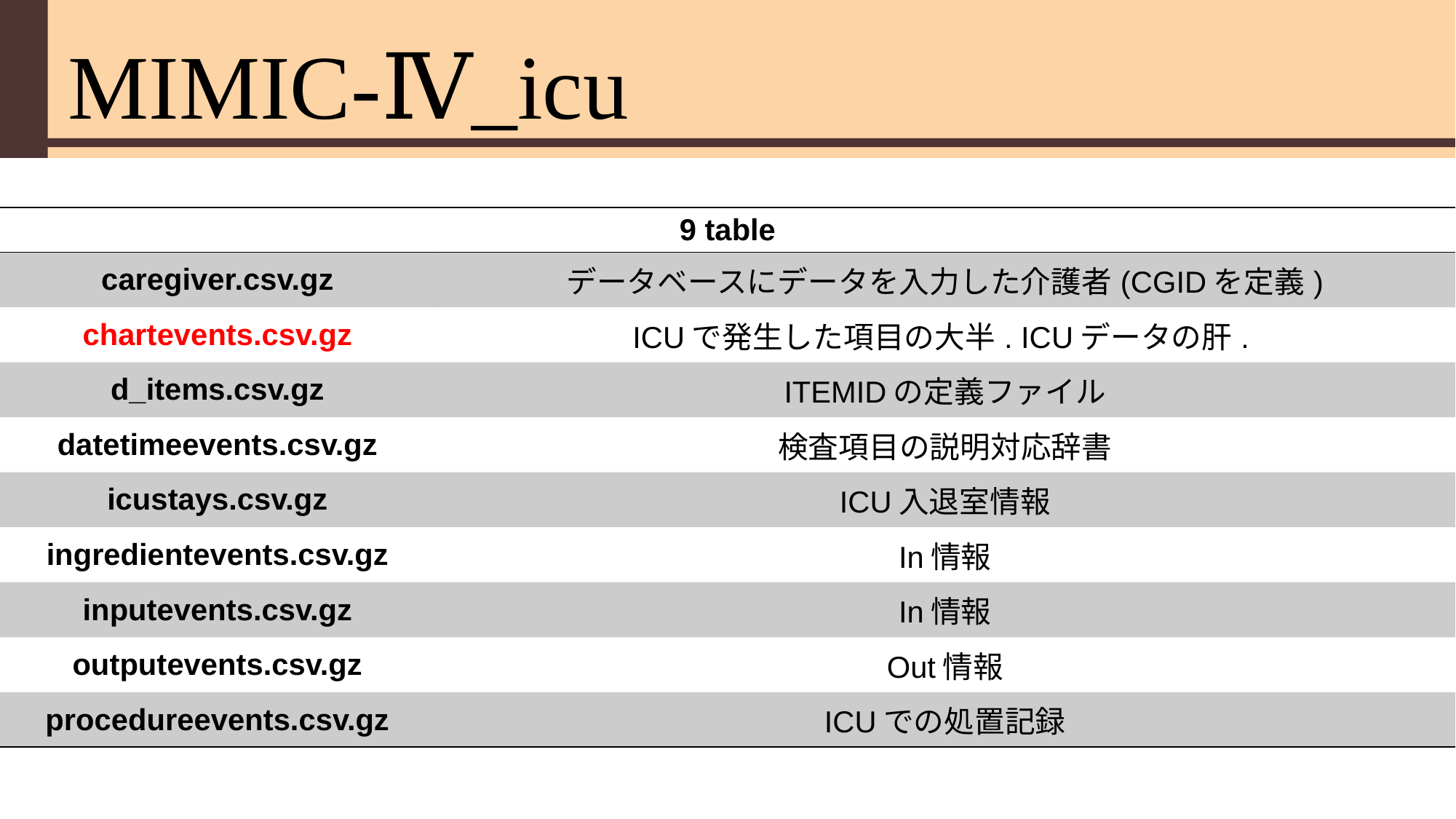

# MIMIC-Ⅳ_icu
| 9 table |  |
| --- | --- |
| caregiver.csv.gz | データベースにデータを入力した介護者(CGIDを定義) |
| chartevents.csv.gz | ICUで発生した項目の大半. ICUデータの肝. |
| d\_items.csv.gz | ITEMIDの定義ファイル |
| datetimeevents.csv.gz | 検査項目の説明対応辞書 |
| icustays.csv.gz | ICU入退室情報 |
| ingredientevents.csv.gz | In情報 |
| inputevents.csv.gz | In情報 |
| outputevents.csv.gz | Out情報 |
| procedureevents.csv.gz | ICUでの処置記録 |